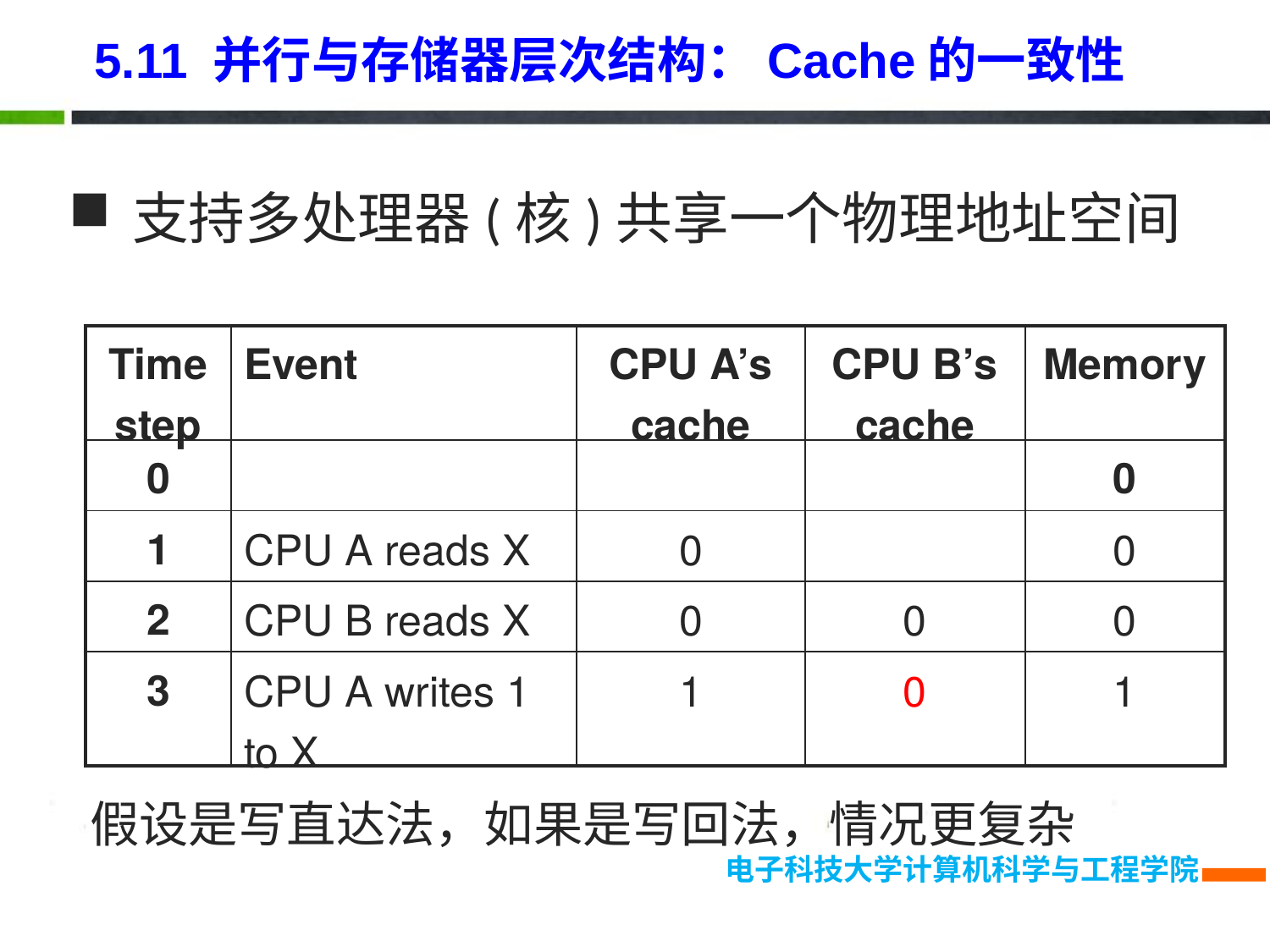

5.11 并行与存储器层次结构：Cache的一致性
支持多处理器(核)共享一个物理地址空间
| Time step | Event | CPU A’s cache | CPU B’s cache | Memory |
| --- | --- | --- | --- | --- |
| 0 |  |  |  | 0 |
| 1 | CPU A reads X | 0 |  | 0 |
| 2 | CPU B reads X | 0 | 0 | 0 |
| 3 | CPU A writes 1 to X | 1 | 0 | 1 |
假设是写直达法，如果是写回法，情况更复杂
142